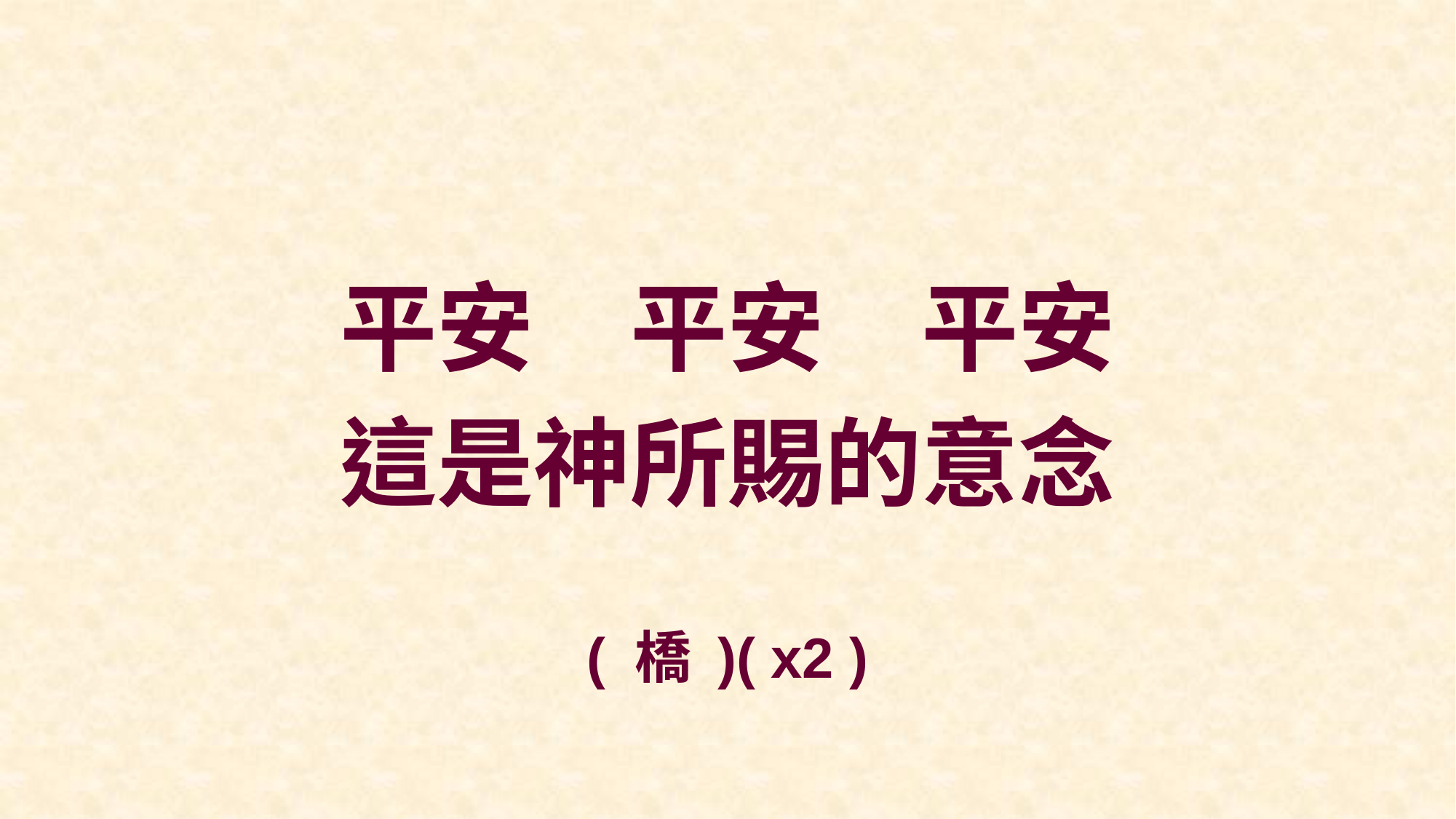

平安　平安　平安
這是神所賜的意念
( 橋 )( x2 )